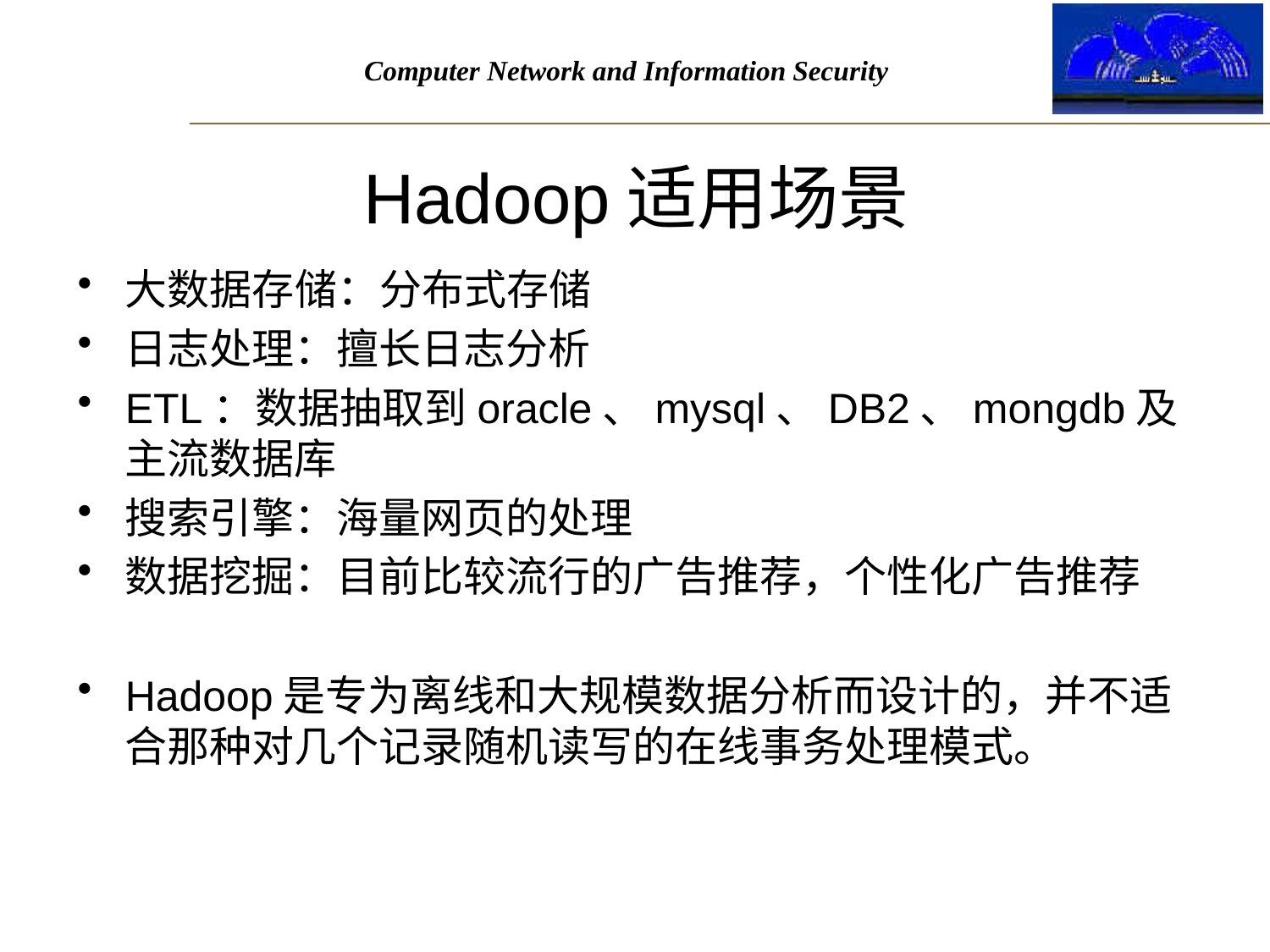

# Hadoop适用场景
大数据存储：分布式存储
日志处理：擅长日志分析
ETL：数据抽取到oracle、mysql、DB2、mongdb及主流数据库
搜索引擎：海量网页的处理
数据挖掘：目前比较流行的广告推荐，个性化广告推荐

Hadoop是专为离线和大规模数据分析而设计的，并不适合那种对几个记录随机读写的在线事务处理模式。